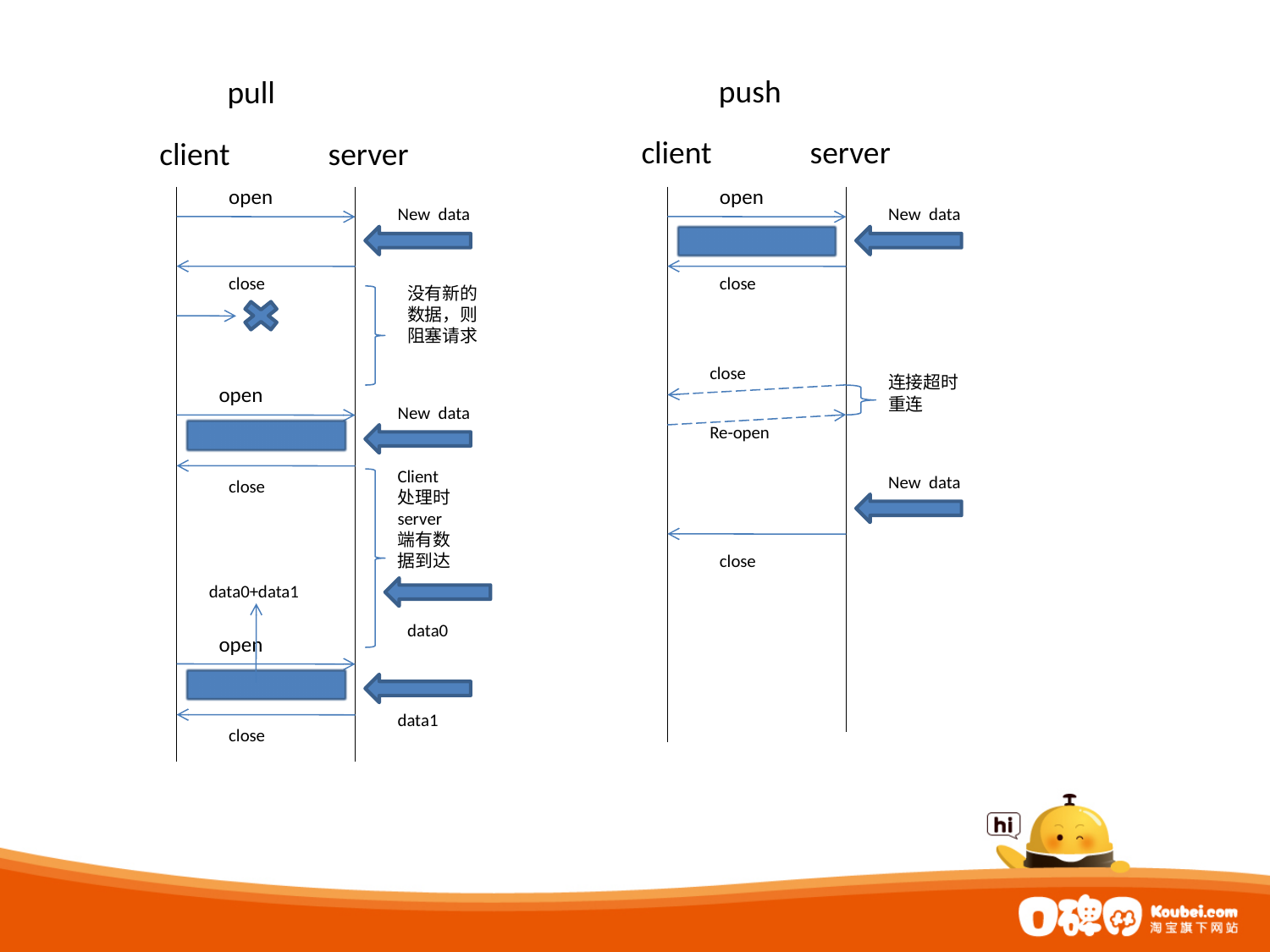

push
pull
client
server
client
server
open
open
New  data
New  data

close
close
没有新的数据，则阻塞请求

close
连接超时重连
open

New  data
Re-open

Client处理时server端有数据到达
New  data
close

close
data0+data1

data0
open

data1
close